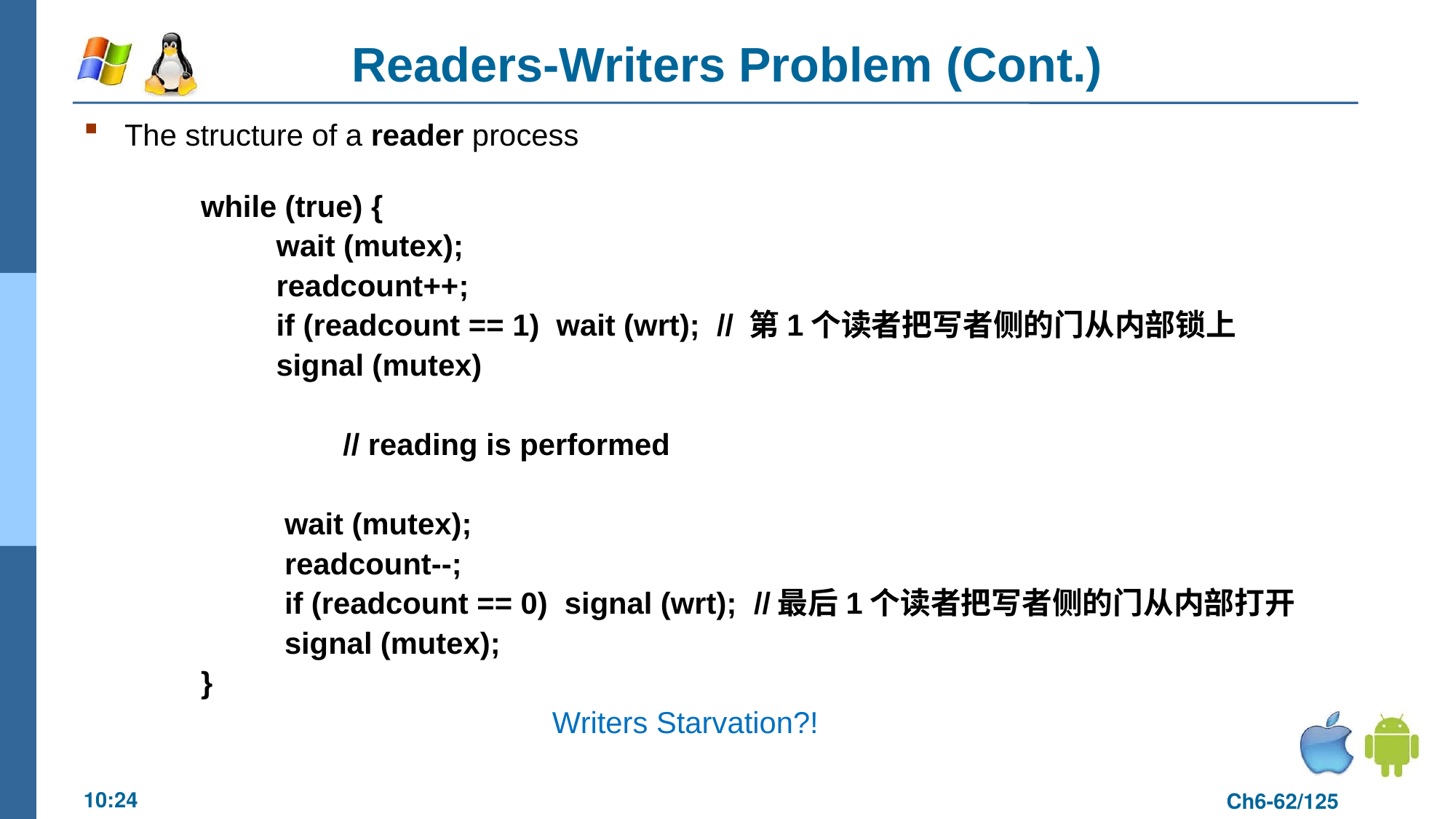

# Readers-Writers Problem (Cont.)
The structure of a reader process

              while (true) {
                       wait (mutex);
                       readcount++;
                       if (readcount == 1)  wait (wrt);  // 第1个读者把写者侧的门从内部锁上
                       signal (mutex)

                               // reading is performed

                        wait (mutex);
                        readcount--;
                        if (readcount == 0)  signal (wrt);  //最后1个读者把写者侧的门从内部打开
                        signal (mutex);
              }
                                                        Writers Starvation?!